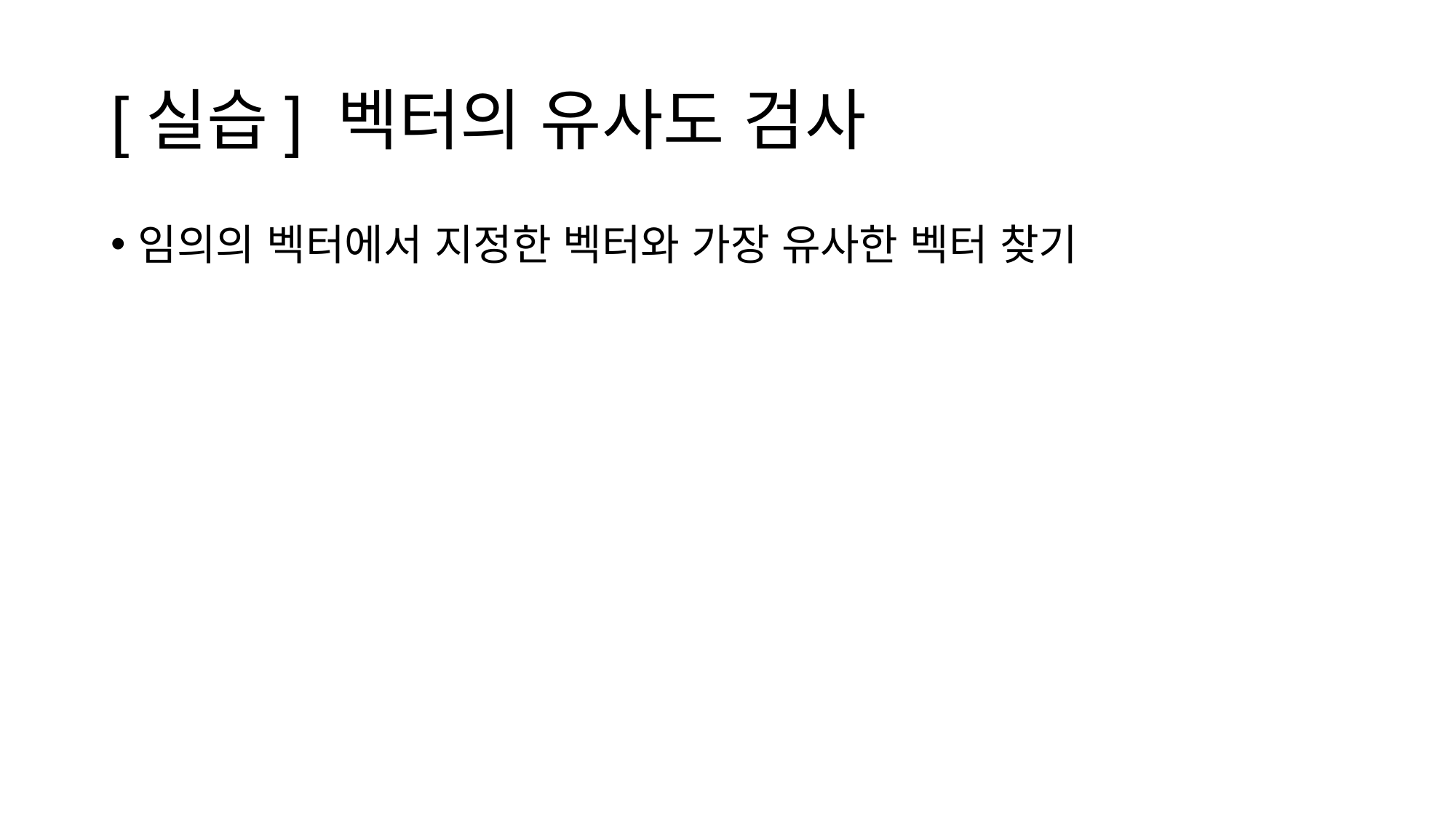

# [실습] 벡터의 유사도 검사
임의의 벡터에서 지정한 벡터와 가장 유사한 벡터 찾기